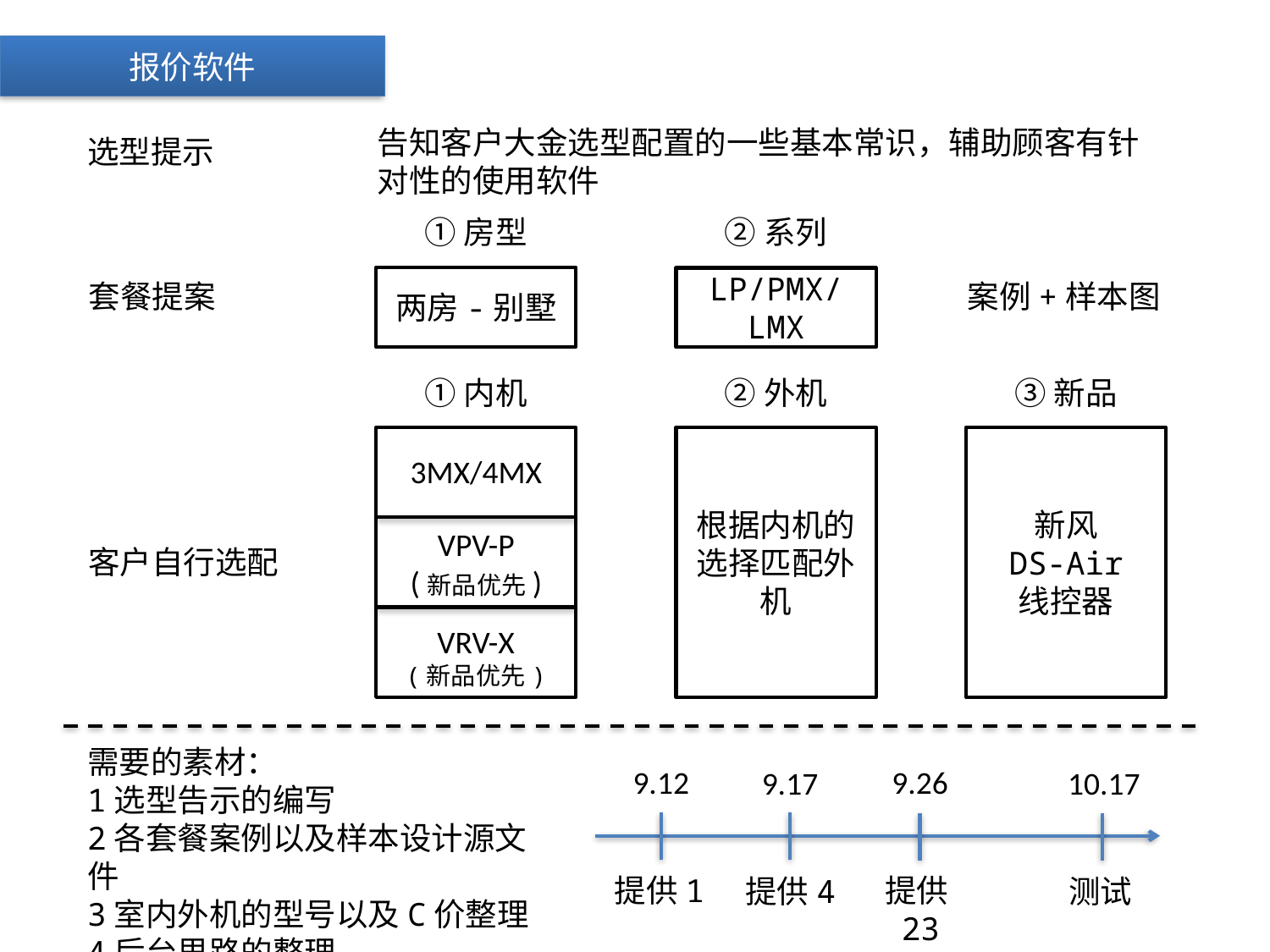

报价软件
告知客户大金选型配置的一些基本常识，辅助顾客有针对性的使用软件
选型提示
①房型
②系列
两房-别墅
LP/PMX/LMX
套餐提案
案例+样本图
①内机
②外机
③新品
VPV-P
(新品优先)
根据内机的选择匹配外机
新风
DS-Air
线控器
3MX/4MX
客户自行选配
VRV-X
(新品优先)
需要的素材：
1选型告示的编写
2各套餐案例以及样本设计源文件
3室内外机的型号以及C价整理
4后台思路的整理
9.12
9.26
9.17
10.17
提供1
提供23
提供4
测试